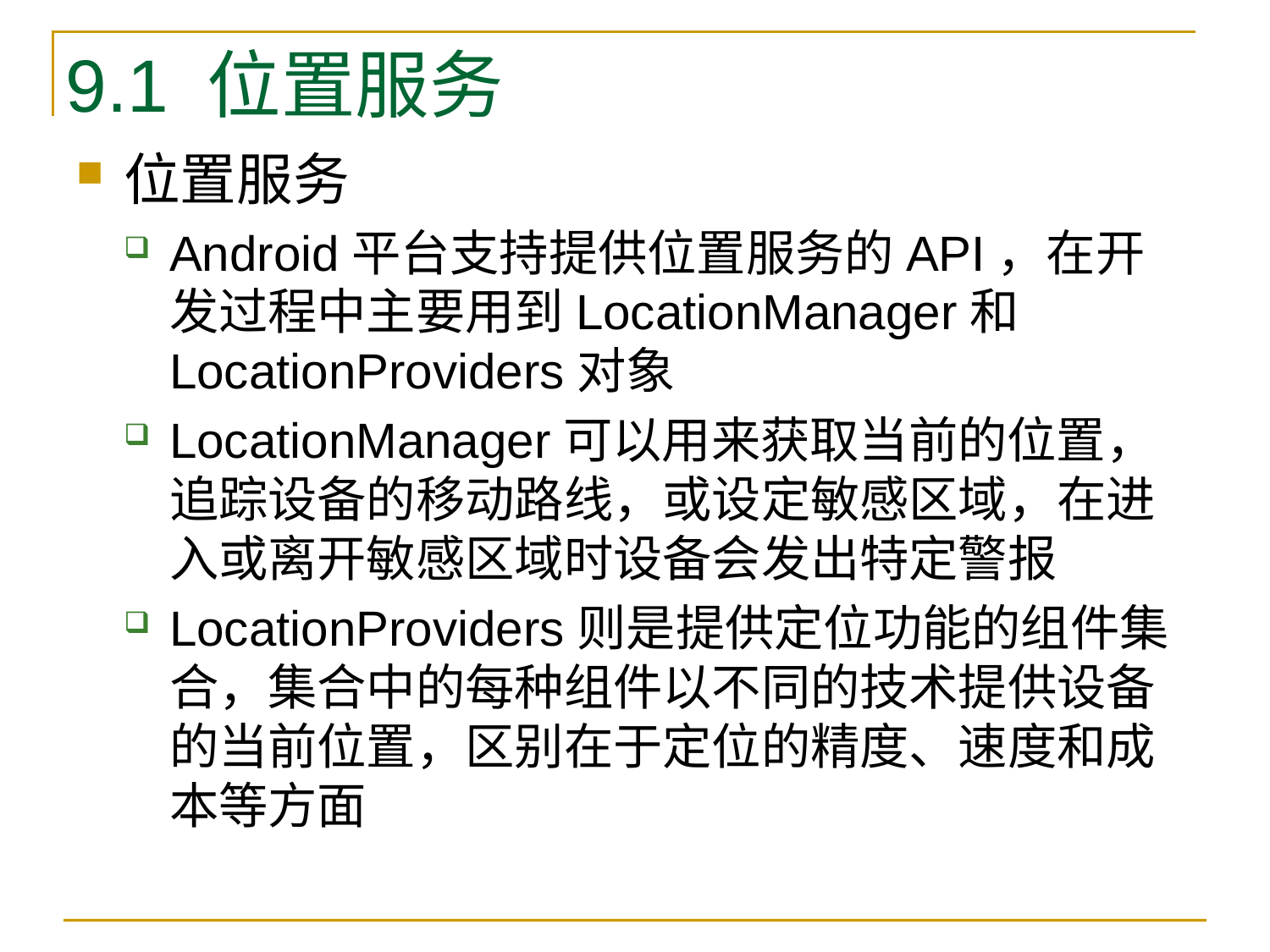

# 9.1 位置服务
位置服务
Android平台支持提供位置服务的API，在开发过程中主要用到LocationManager和LocationProviders对象
LocationManager可以用来获取当前的位置，追踪设备的移动路线，或设定敏感区域，在进入或离开敏感区域时设备会发出特定警报
LocationProviders则是提供定位功能的组件集合，集合中的每种组件以不同的技术提供设备的当前位置，区别在于定位的精度、速度和成本等方面